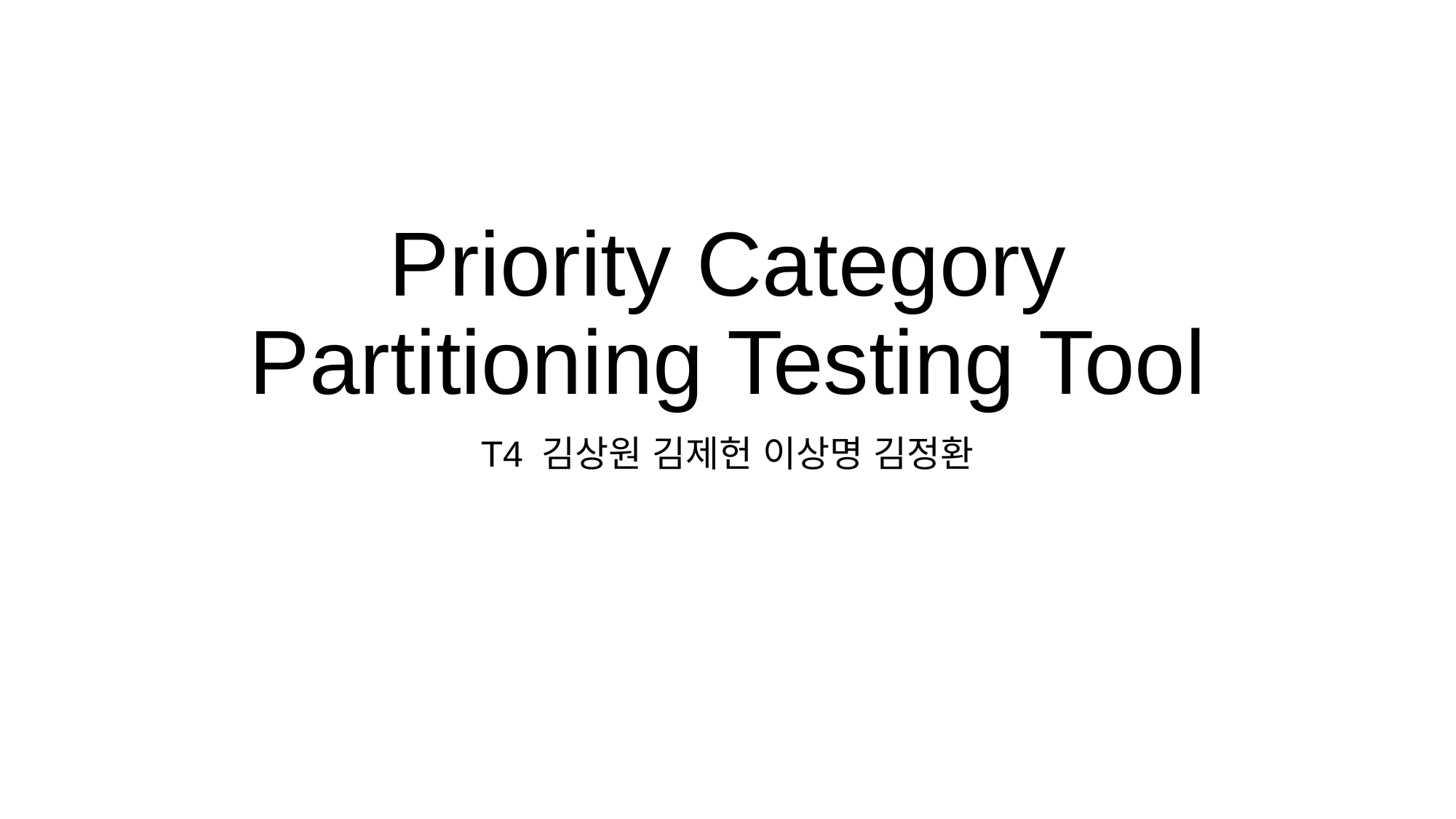

# Priority Category Partitioning Testing Tool
T4 김상원 김제헌 이상명 김정환